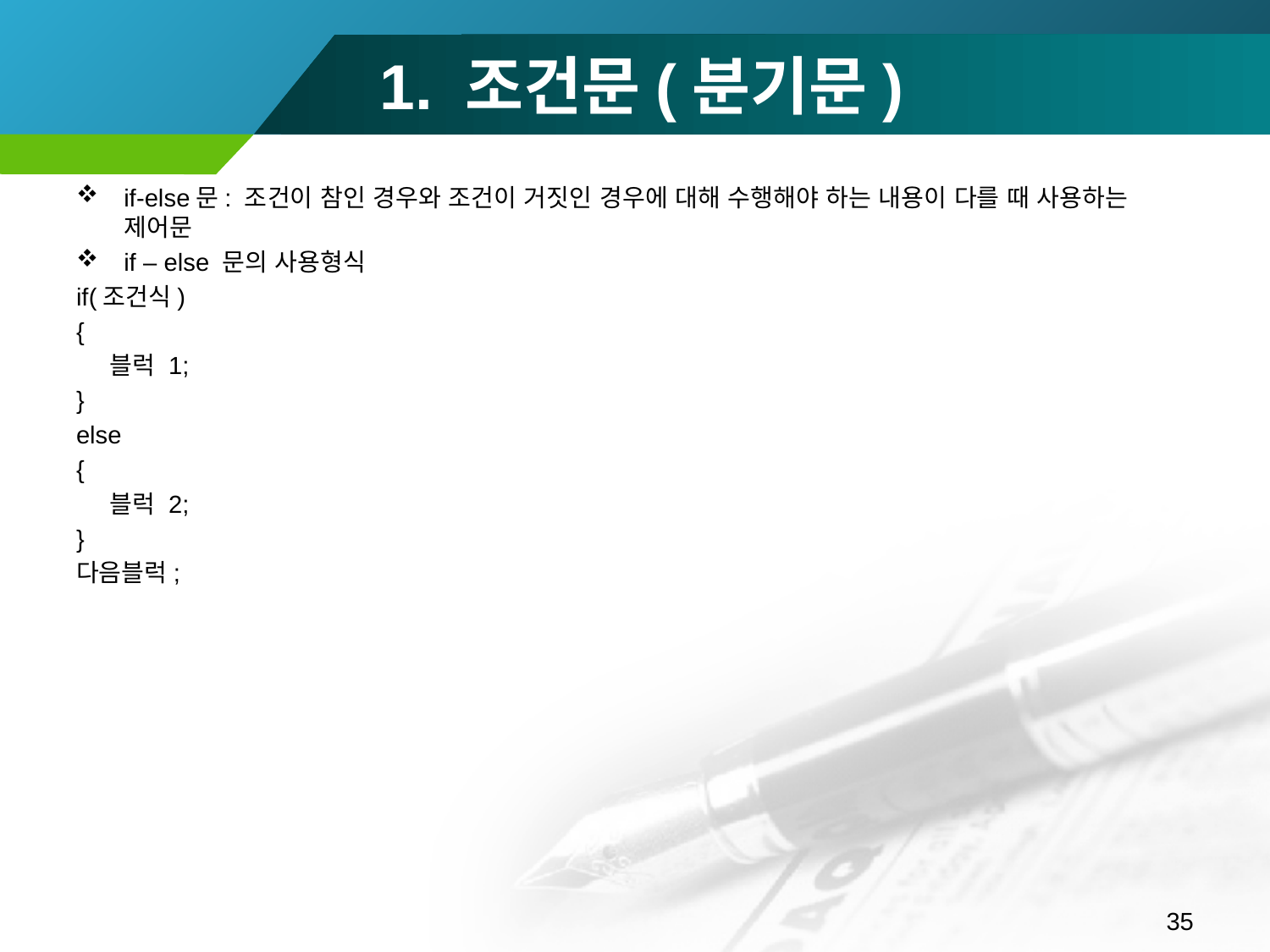

# 1. 조건문(분기문)
if-else문: 조건이 참인 경우와 조건이 거짓인 경우에 대해 수행해야 하는 내용이 다를 때 사용하는 제어문
if – else 문의 사용형식
if(조건식)
{
    블럭 1;
}
else
{
    블럭 2;
}
다음블럭;
35